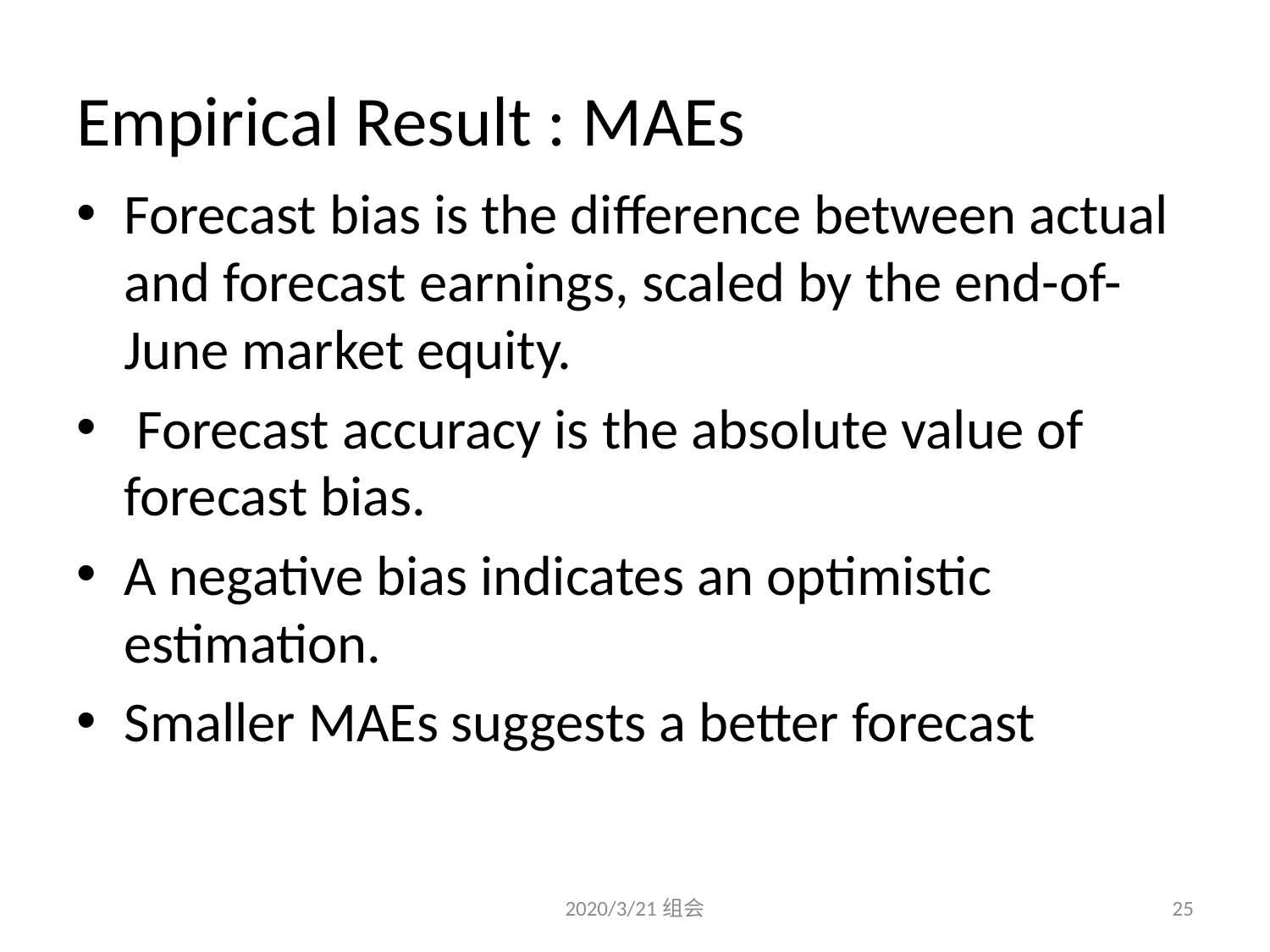

# Empirical Result : MAEs
Forecast bias is the difference between actual and forecast earnings, scaled by the end-of-June market equity.
 Forecast accuracy is the absolute value of forecast bias.
A negative bias indicates an optimistic estimation.
Smaller MAEs suggests a better forecast

2020/3/21组会
25